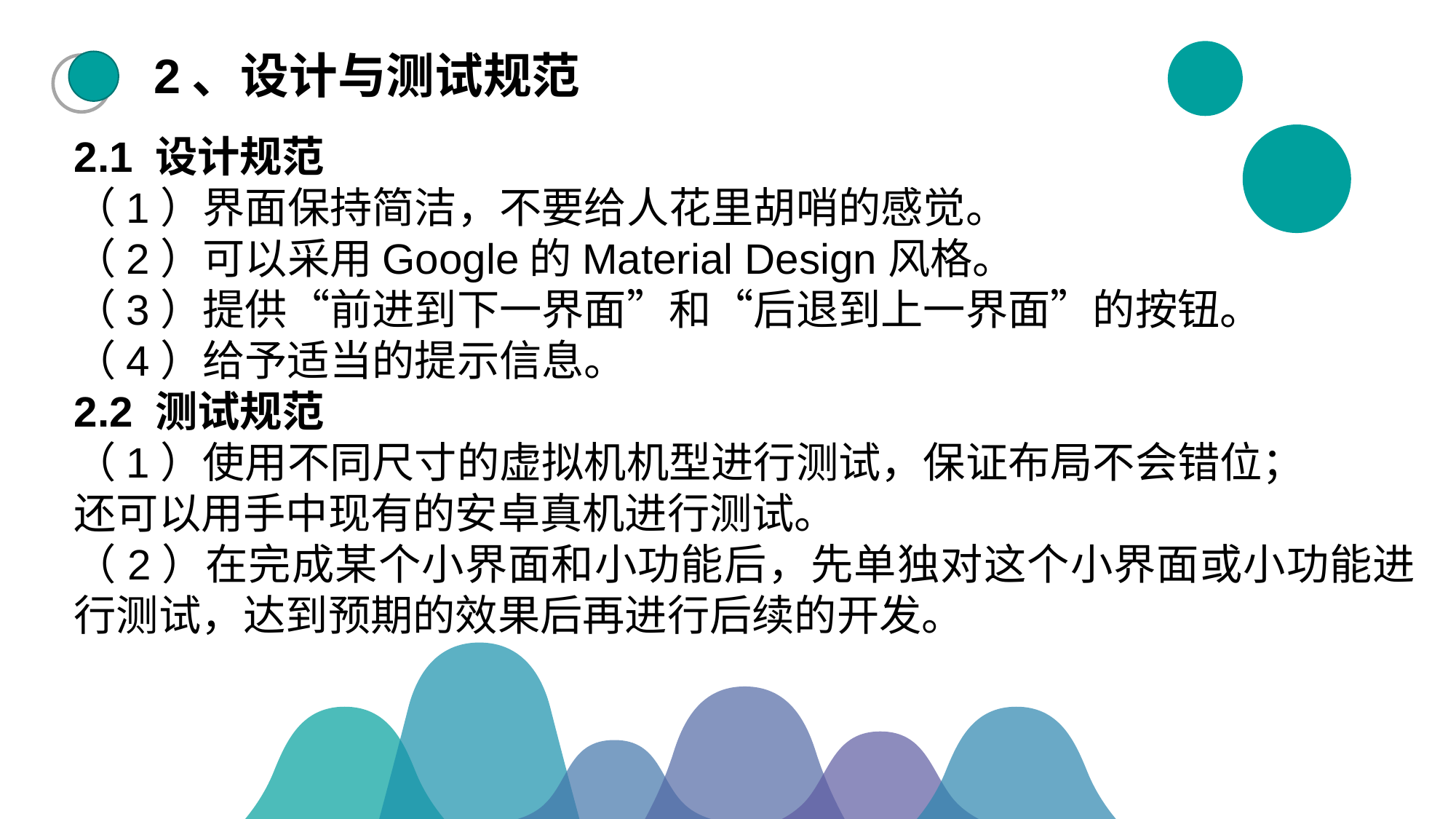

2、设计与测试规范

2.1 设计规范
（1）界面保持简洁，不要给人花里胡哨的感觉。
（2）可以采用Google的Material Design风格。
（3）提供“前进到下一界面”和“后退到上一界面”的按钮。
（4）给予适当的提示信息。
2.2 测试规范
（1）使用不同尺寸的虚拟机机型进行测试，保证布局不会错位；
还可以用手中现有的安卓真机进行测试。
（2）在完成某个小界面和小功能后，先单独对这个小界面或小功能进行测试，达到预期的效果后再进行后续的开发。

245
145
65
80